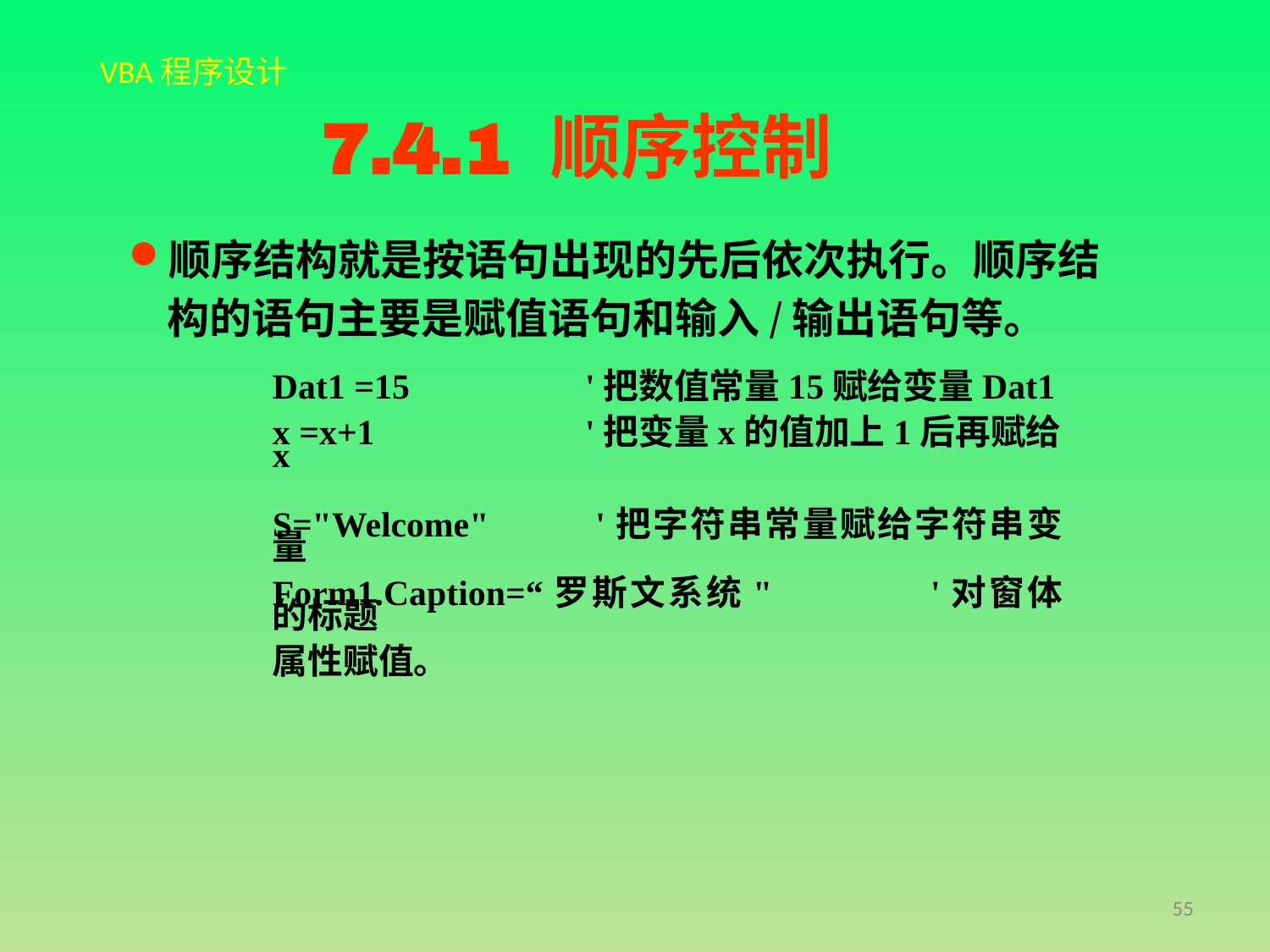

7.4.1 顺序控制
顺序结构就是按语句出现的先后依次执行。顺序结构的语句主要是赋值语句和输入/输出语句等。
Dat1 =15        	'把数值常量15赋给变量Dat1

x =x+1          	'把变量x的值加上1后再赋给x

S="Welcome"     	'把字符串常量赋给字符串变量

Form1.Caption=“罗斯文系统"   	'对窗体的标题

属性赋值。
55